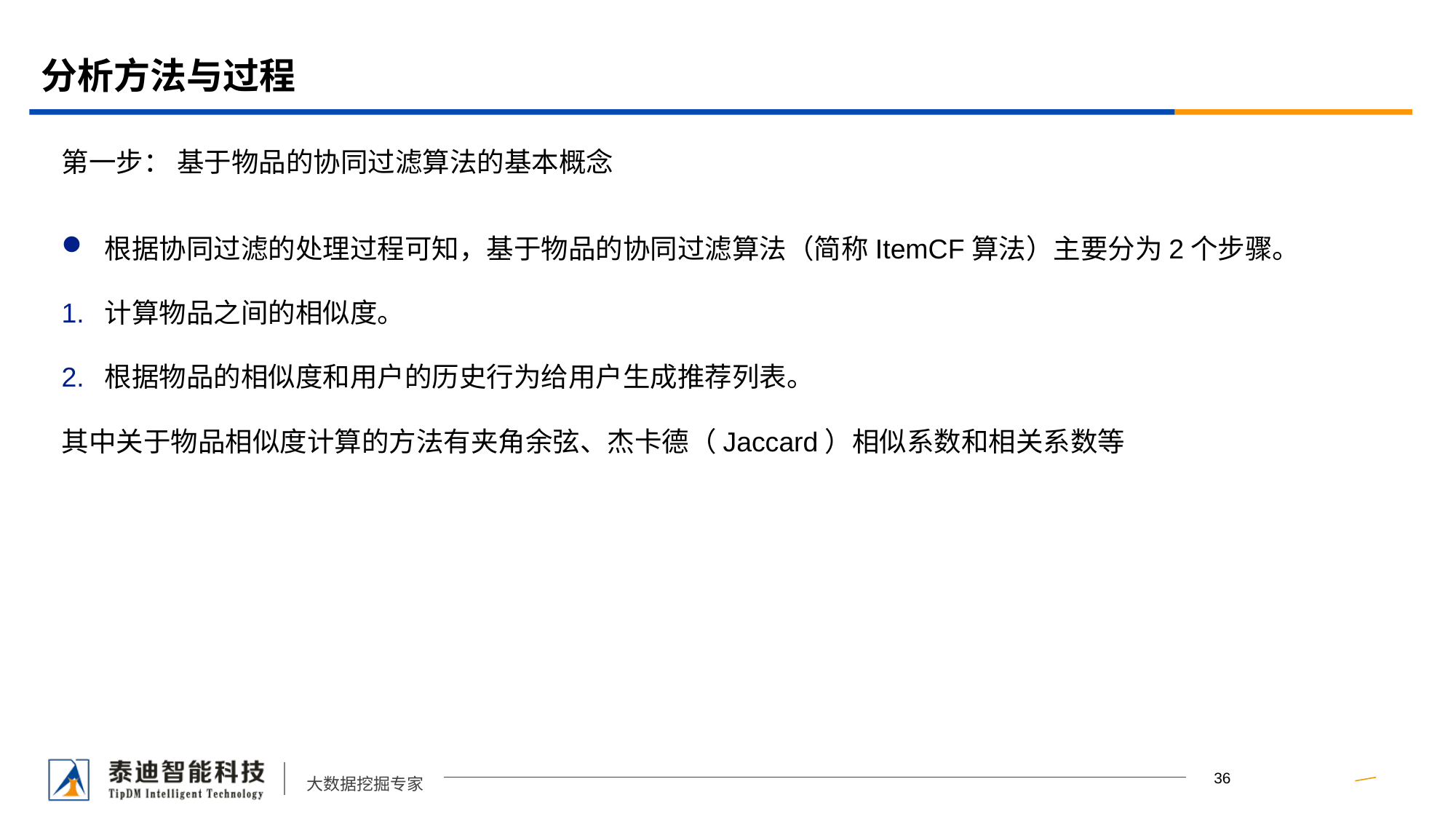

# 分析方法与过程
第一步： 基于物品的协同过滤算法的基本概念
根据协同过滤的处理过程可知，基于物品的协同过滤算法（简称ItemCF算法）主要分为2个步骤。
计算物品之间的相似度。
根据物品的相似度和用户的历史行为给用户生成推荐列表。
其中关于物品相似度计算的方法有夹角余弦、杰卡德（Jaccard）相似系数和相关系数等